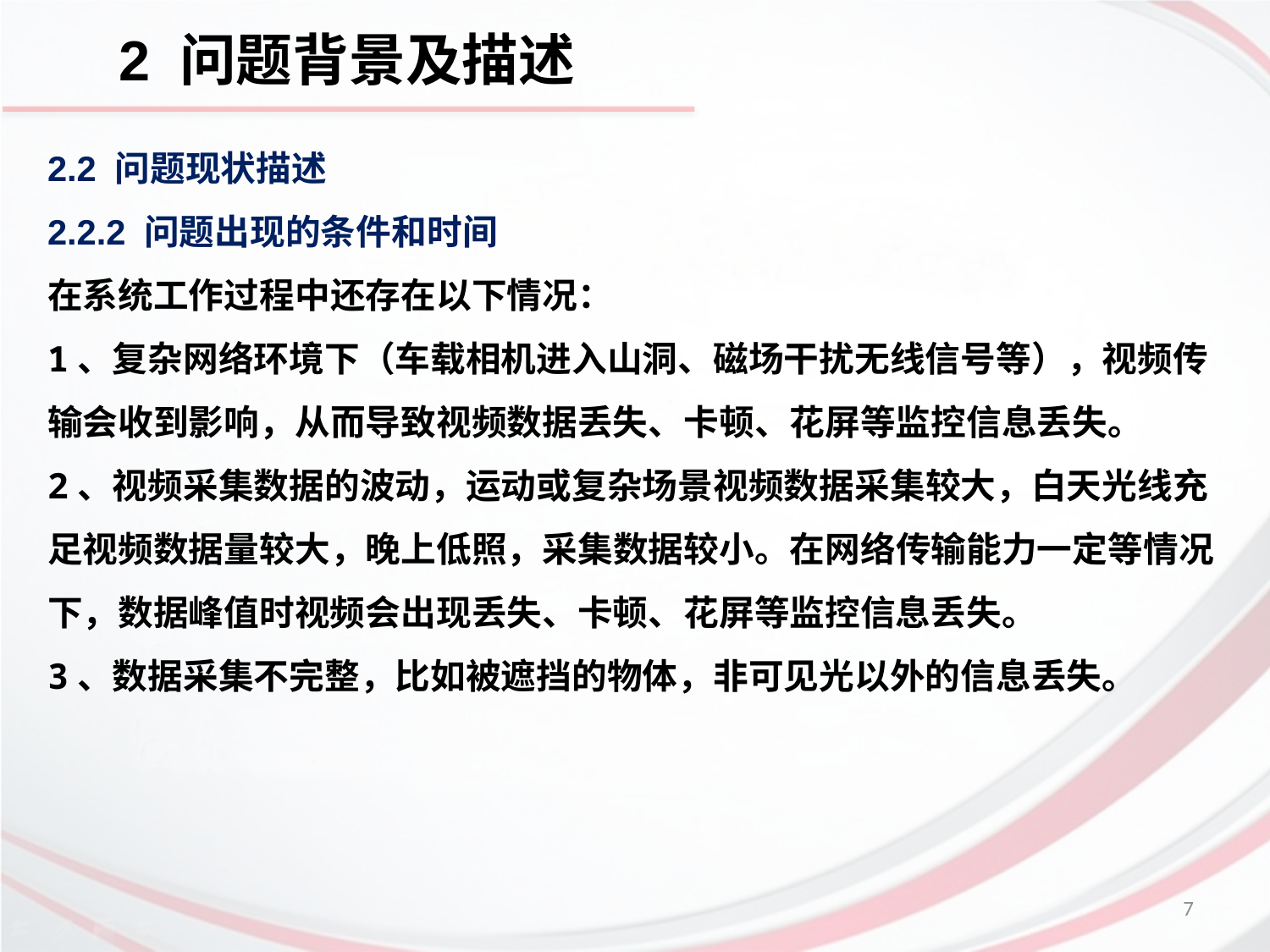

2 问题背景及描述
2.2 问题现状描述
2.2.2 问题出现的条件和时间
在系统工作过程中还存在以下情况：
1、复杂网络环境下（车载相机进入山洞、磁场干扰无线信号等），视频传输会收到影响，从而导致视频数据丢失、卡顿、花屏等监控信息丢失。
2、视频采集数据的波动，运动或复杂场景视频数据采集较大，白天光线充足视频数据量较大，晚上低照，采集数据较小。在网络传输能力一定等情况下，数据峰值时视频会出现丢失、卡顿、花屏等监控信息丢失。
3、数据采集不完整，比如被遮挡的物体，非可见光以外的信息丢失。

7